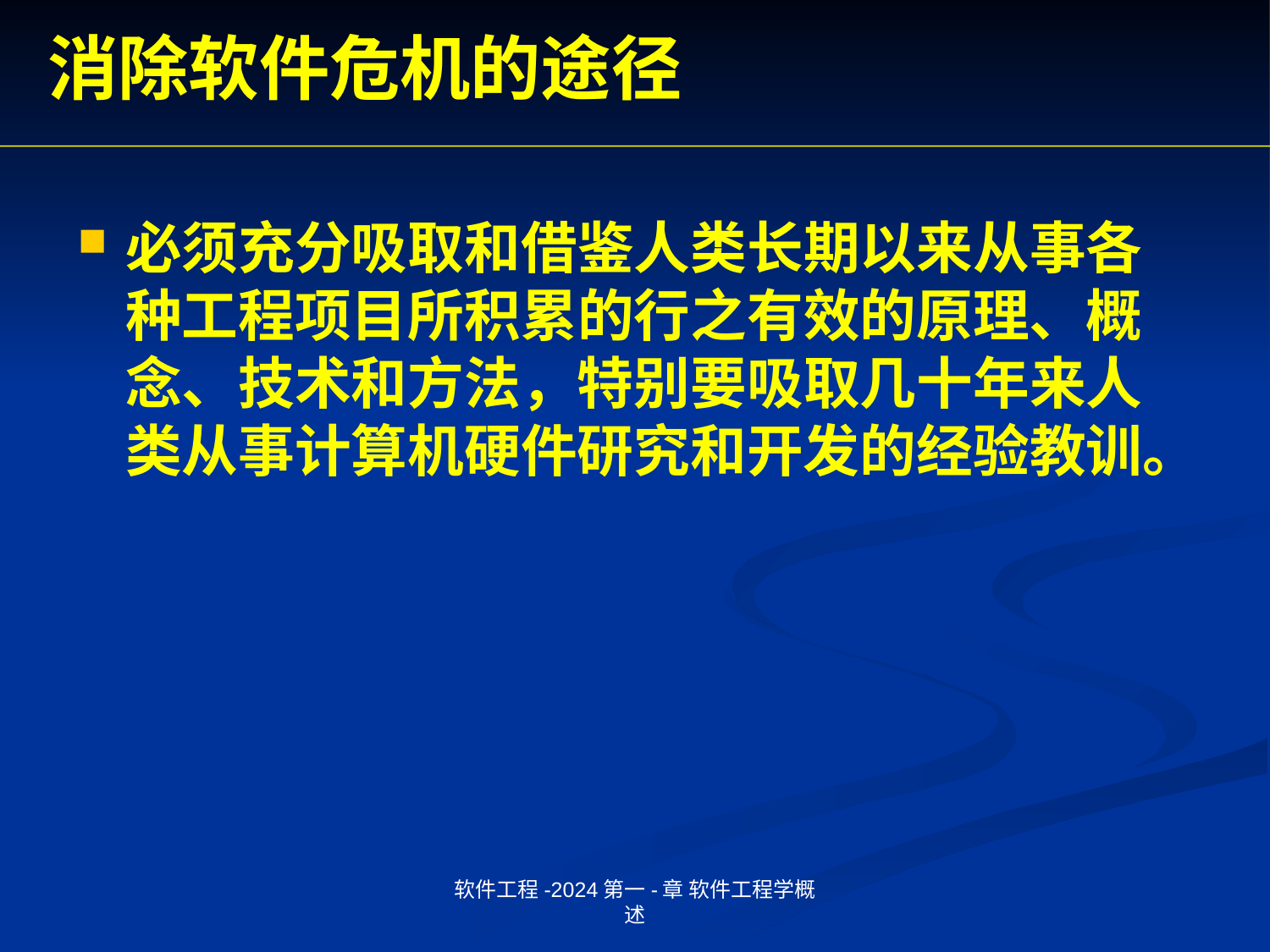

# 消除软件危机的途径

必须充分吸取和借鉴人类长期以来从事各种工程项目所积累的行之有效的原理、概念、技术和方法，特别要吸取几十年来人类从事计算机硬件研究和开发的经验教训。
软件工程-2024第一-章 软件工程学概述
39